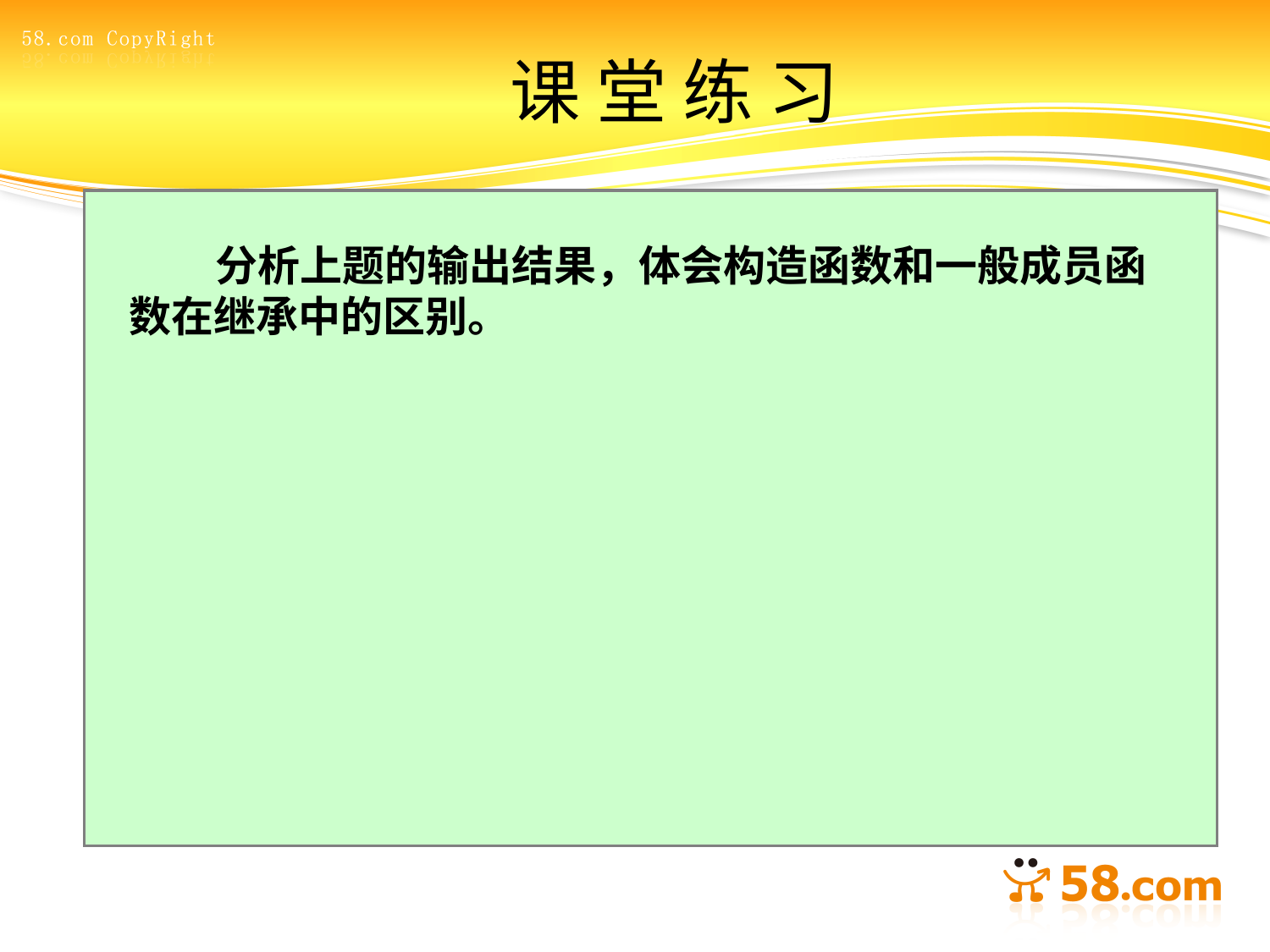

# 课 堂 练 习

        分析上题的输出结果，体会构造函数和一般成员函数在继承中的区别。